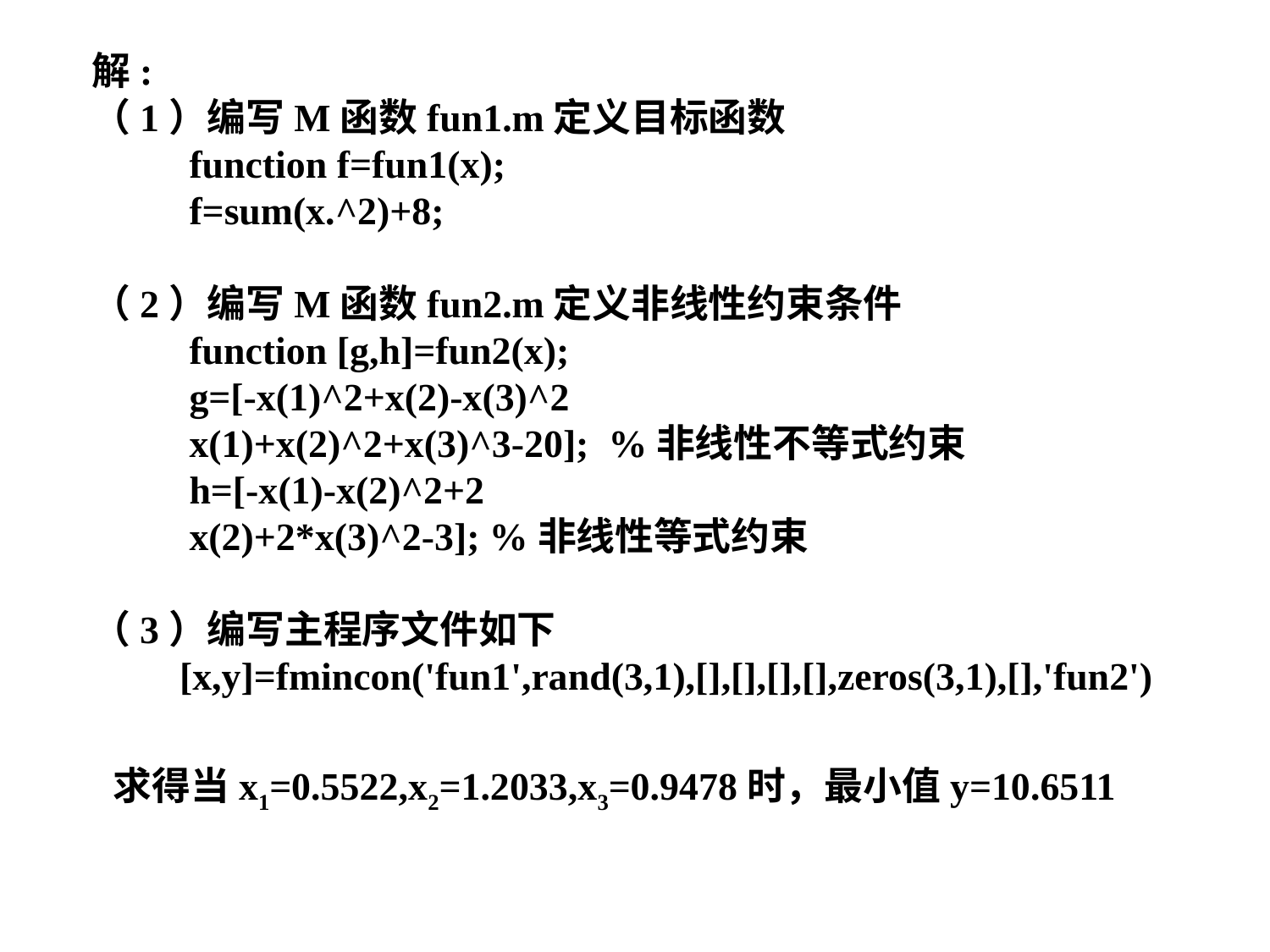

解:
（1）编写M函数fun1.m定义目标函数
          function f=fun1(x);
          f=sum(x.^2)+8;

（2）编写M函数fun2.m定义非线性约束条件
          function [g,h]=fun2(x);
          g=[-x(1)^2+x(2)-x(3)^2
          x(1)+x(2)^2+x(3)^3-20];  %非线性不等式约束
          h=[-x(1)-x(2)^2+2
          x(2)+2*x(3)^2-3]; %非线性等式约束

（3）编写主程序文件如下
         [x,y]=fmincon('fun1',rand(3,1),[],[],[],[],zeros(3,1),[],'fun2')
求得当x1=0.5522,x2=1.2033,x3=0.9478时，最小值y=10.6511